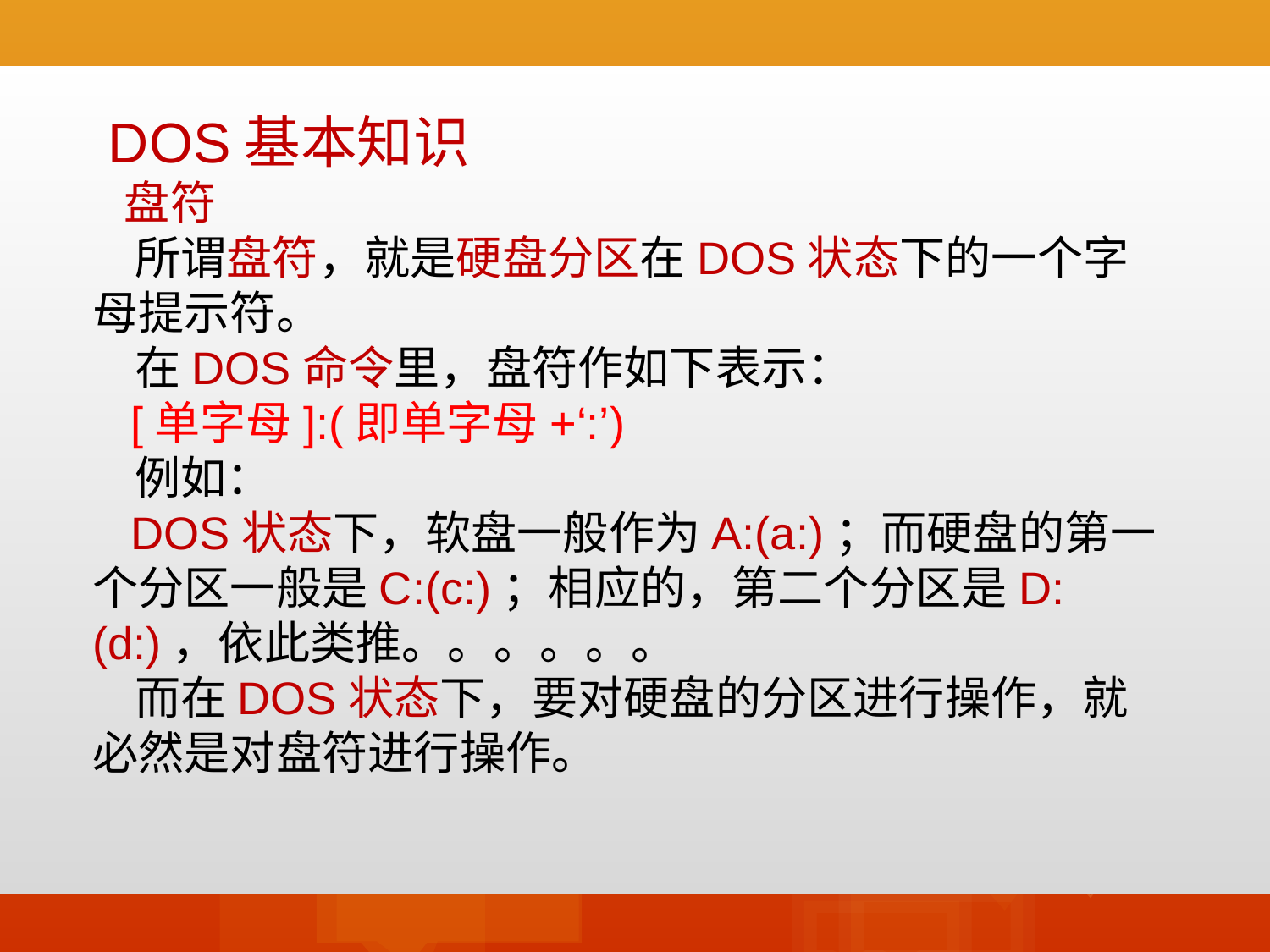

DOS基本知识
  盘符
   所谓盘符，就是硬盘分区在DOS状态下的一个字母提示符。
   在DOS命令里，盘符作如下表示：
   [单字母]:(即单字母+‘:’)
   例如：
   DOS状态下，软盘一般作为A:(a:)；而硬盘的第一个分区一般是C:(c:)；相应的，第二个分区是D:(d:)，依此类推。。。。。。
   而在DOS状态下，要对硬盘的分区进行操作，就必然是对盘符进行操作。